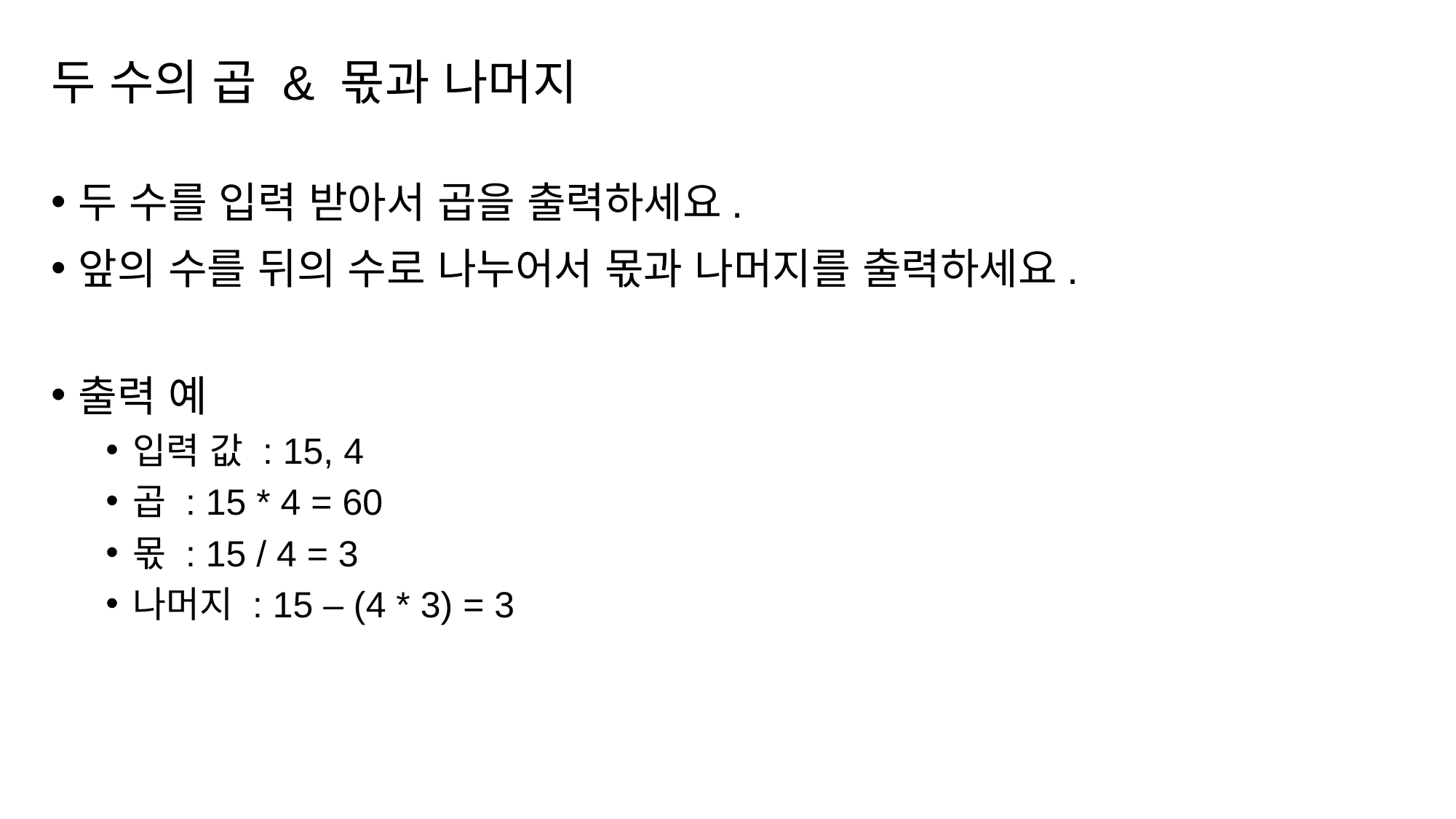

# 두 수의 곱 & 몫과 나머지
두 수를 입력 받아서 곱을 출력하세요.
앞의 수를 뒤의 수로 나누어서 몫과 나머지를 출력하세요.

출력 예
입력 값 : 15, 4
곱 : 15 * 4 = 60
몫 : 15 / 4 = 3
나머지 : 15 – (4 * 3) = 3